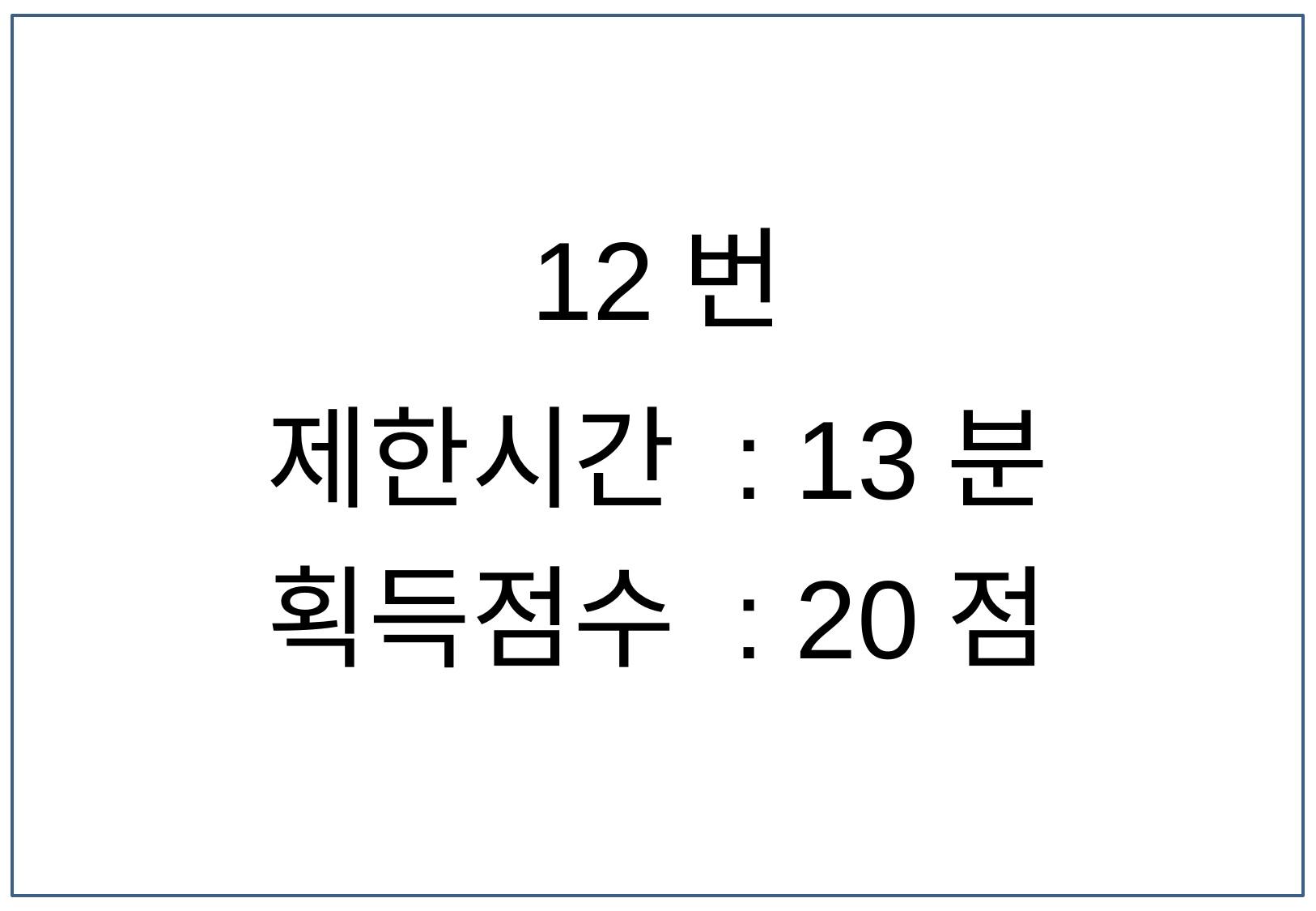

12번
제한시간 : 13분
획득점수 : 20점